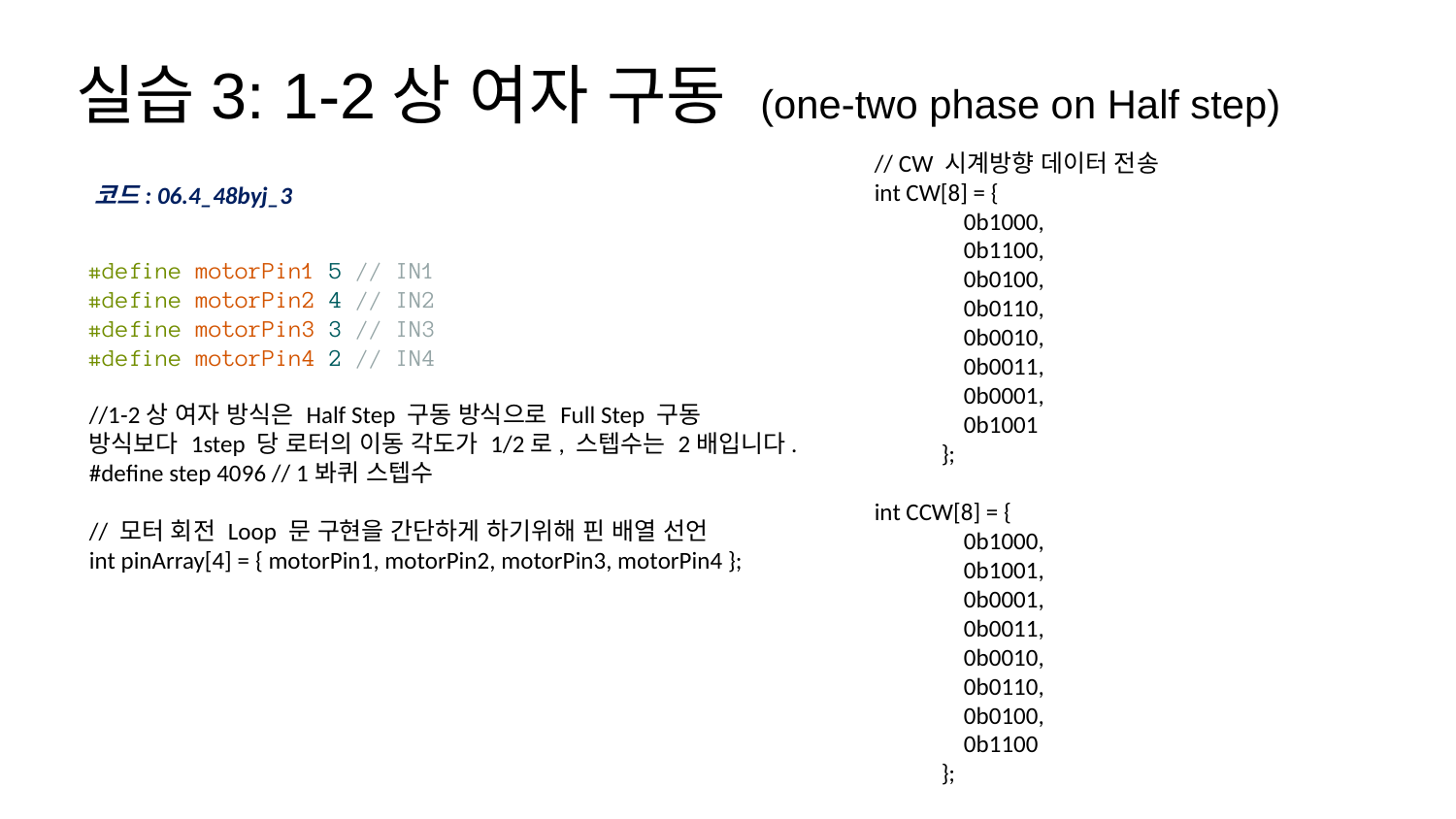

실습3: 1-2상 여자 구동 (one-two phase on Half step)
// CW 시계방향 데이터 전송
int CW[8] = {
                0b1000,
                0b1100,
                0b0100,
                0b0110,
                0b0010,
                0b0011,
                0b0001,
                0b1001
            };

int CCW[8] = {
                0b1000,
                0b1001,
                0b0001,
                0b0011,
                0b0010,
                0b0110,
                0b0100,
                0b1100
            };
코드: 06.4_48byj_3
#define motorPin1 5 // IN1
#define motorPin2 4 // IN2
#define motorPin3 3 // IN3
#define motorPin4 2 // IN4

//1-2상 여자 방식은 Half Step 구동 방식으로 Full Step 구동 방식보다 1step 당 로터의 이동 각도가 1/2로, 스텝수는 2배입니다.
#define step 4096 // 1봐퀴 스텝수

// 모터 회전 Loop 문 구현을 간단하게 하기위해 핀 배열 선언
int pinArray[4] = { motorPin1, motorPin2, motorPin3, motorPin4 };